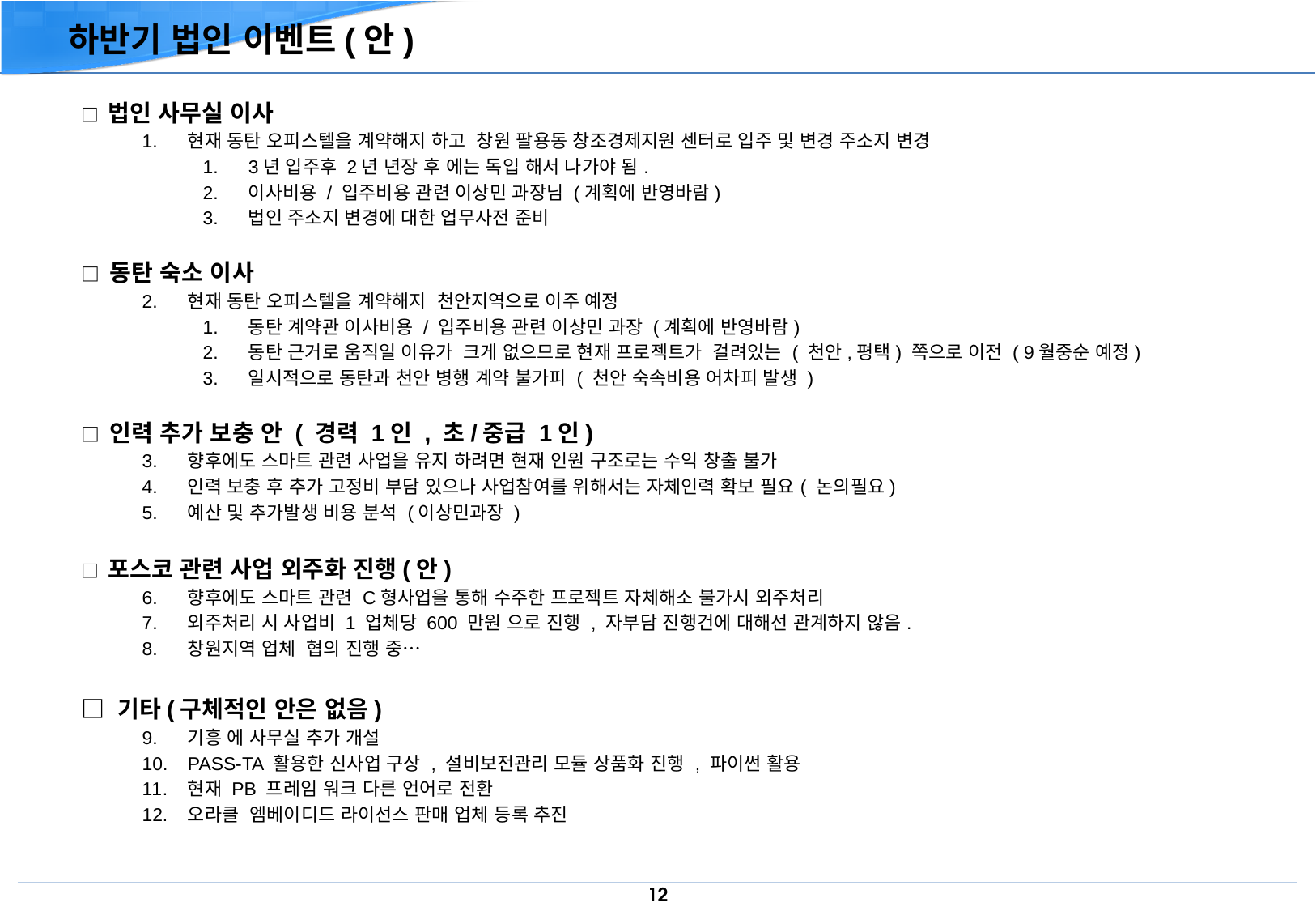

하반기 법인 이벤트(안)
□ 법인 사무실 이사
현재 동탄 오피스텔을 계약해지 하고  창원 팔용동 창조경제지원 센터로 입주 및 변경 주소지 변경
3년 입주후 2년 년장 후 에는 독입 해서 나가야 됨.
이사비용 / 입주비용 관련 이상민 과장님 (계획에 반영바람)
법인 주소지 변경에 대한 업무사전 준비

□ 동탄 숙소 이사
현재 동탄 오피스텔을 계약해지  천안지역으로 이주 예정
동탄 계약관 이사비용 / 입주비용 관련 이상민 과장 (계획에 반영바람)
동탄 근거로 움직일 이유가  크게 없으므로 현재 프로젝트가  걸려있는 ( 천안,평택) 쪽으로 이전 ( 9월중순 예정)
일시적으로 동탄과 천안 병행 계약 불가피 ( 천안 숙속비용 어차피 발생 )

□ 인력 추가 보충 안 ( 경력 1인 , 초/중급 1인)
향후에도 스마트 관련 사업을 유지 하려면 현재 인원 구조로는 수익 창출 불가
인력 보충 후 추가 고정비 부담 있으나 사업참여를 위해서는 자체인력 확보 필요( 논의필요)
예산 및 추가발생 비용 분석 (이상민과장 )

□ 포스코 관련 사업 외주화 진행(안)
향후에도 스마트 관련 C형사업을 통해 수주한 프로젝트 자체해소 불가시 외주처리
외주처리 시 사업비 1 업체당 600 만원 으로 진행 , 자부담 진행건에 대해선 관계하지 않음.
창원지역 업체  협의 진행 중…

□ 기타(구체적인 안은 없음)
기흥 에 사무실 추가 개설
PASS-TA 활용한 신사업 구상 , 설비보전관리 모듈 상품화 진행 , 파이썬 활용
현재 PB 프레임 워크 다른 언어로 전환
오라클  엠베이디드 라이선스 판매 업체 등록 추진